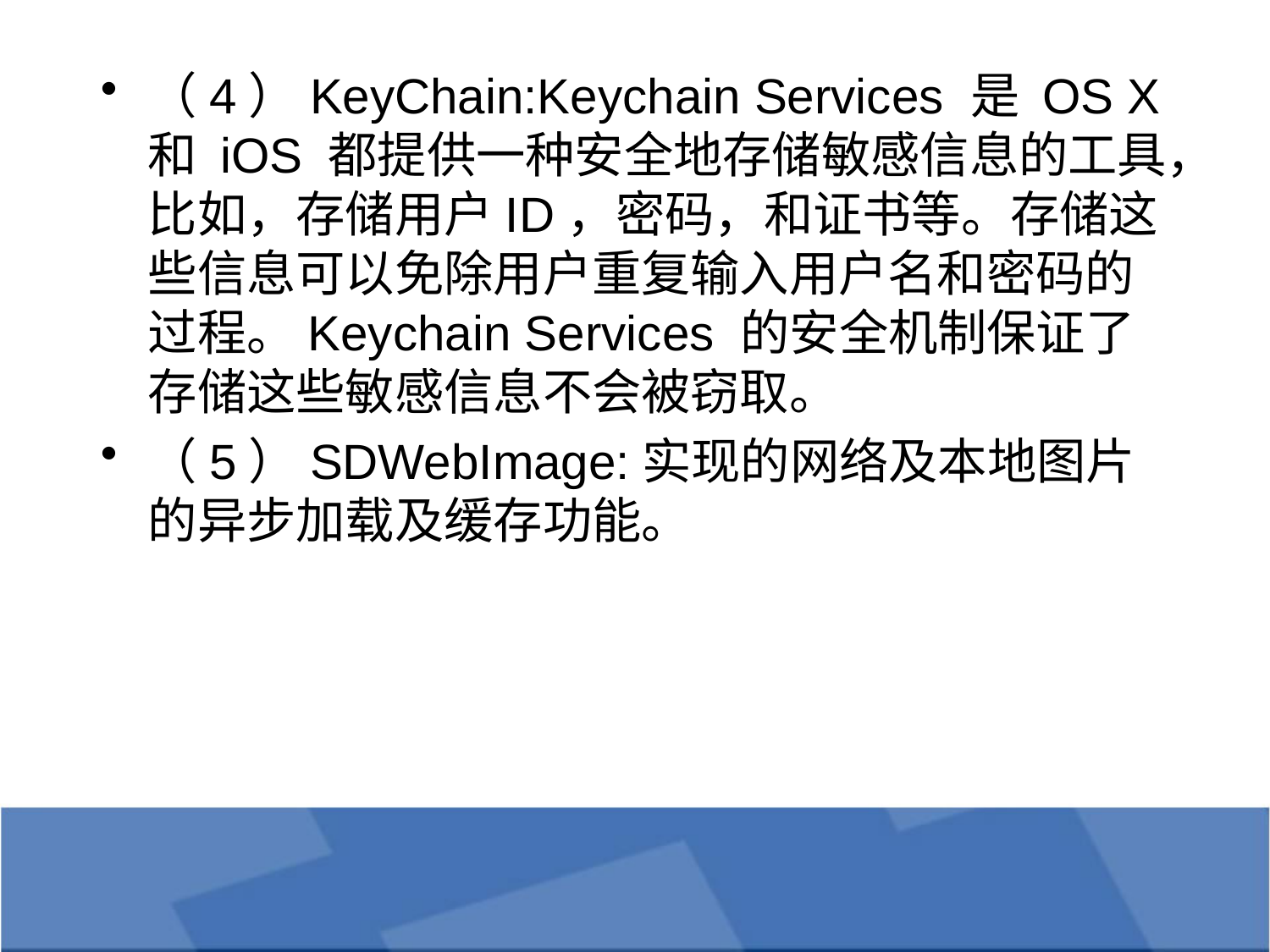

（4）KeyChain:Keychain Services 是 OS X 和 iOS 都提供一种安全地存储敏感信息的工具，比如，存储用户ID，密码，和证书等。存储这些信息可以免除用户重复输入用户名和密码的过程。Keychain Services 的安全机制保证了存储这些敏感信息不会被窃取。
（5）SDWebImage:实现的网络及本地图片的异步加载及缓存功能。